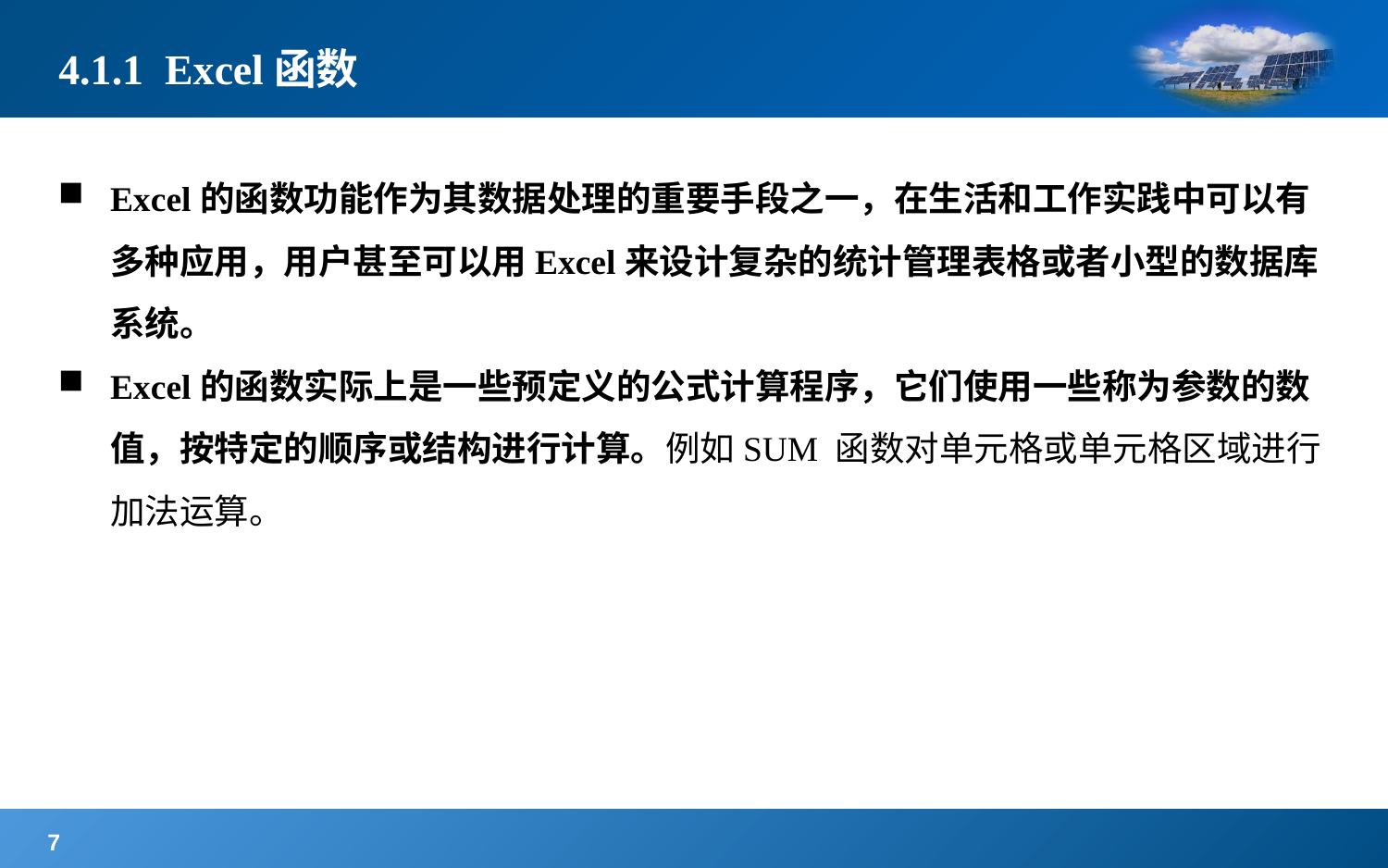

# 4.1.1  Excel函数
Excel的函数功能作为其数据处理的重要手段之一，在生活和工作实践中可以有多种应用，用户甚至可以用Excel来设计复杂的统计管理表格或者小型的数据库系统。
Excel的函数实际上是一些预定义的公式计算程序，它们使用一些称为参数的数值，按特定的顺序或结构进行计算。例如SUM 函数对单元格或单元格区域进行加法运算。